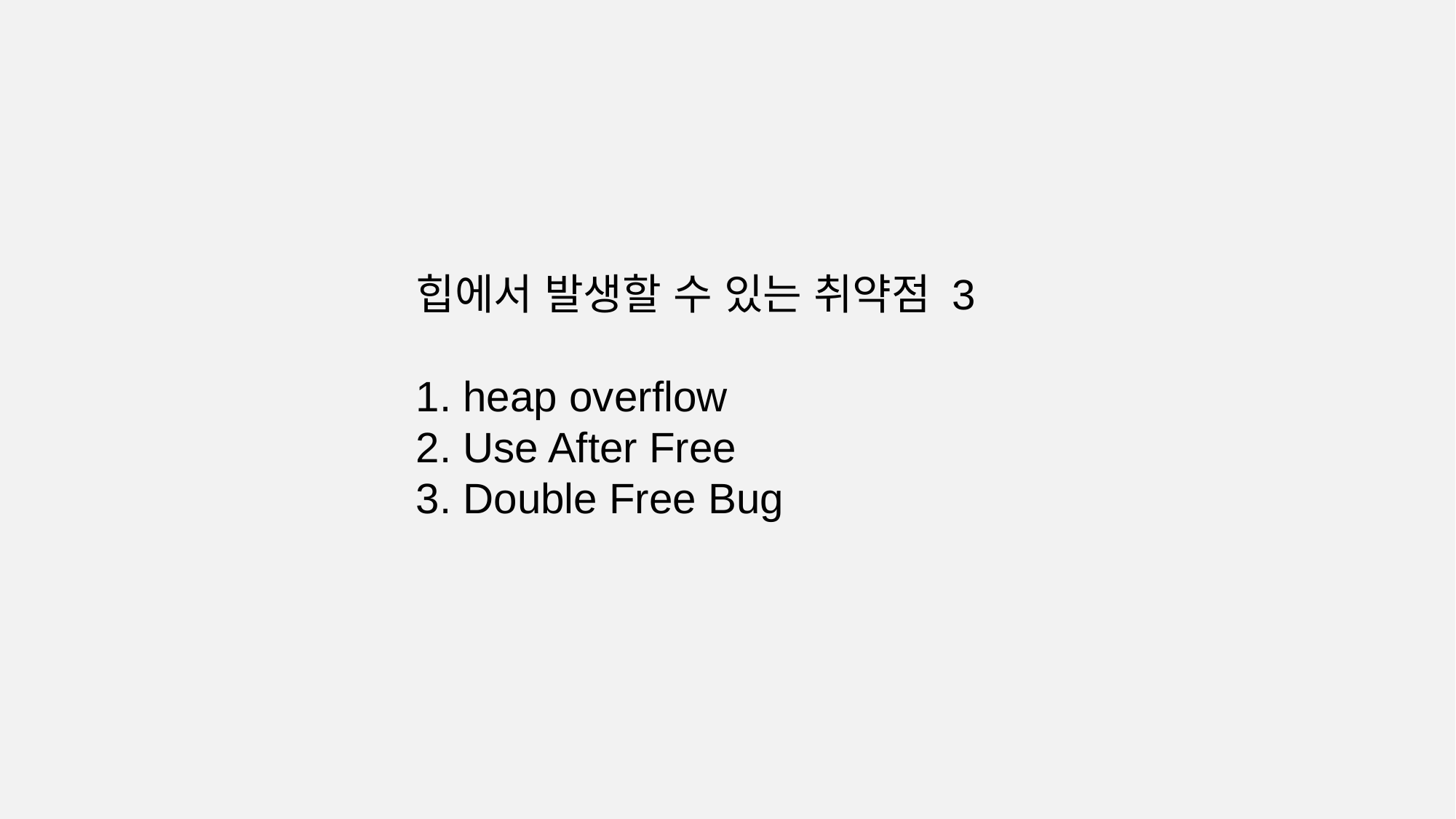

힙에서 발생할 수 있는 취약점 3

1. heap overflow
2. Use After Free
3. Double Free Bug